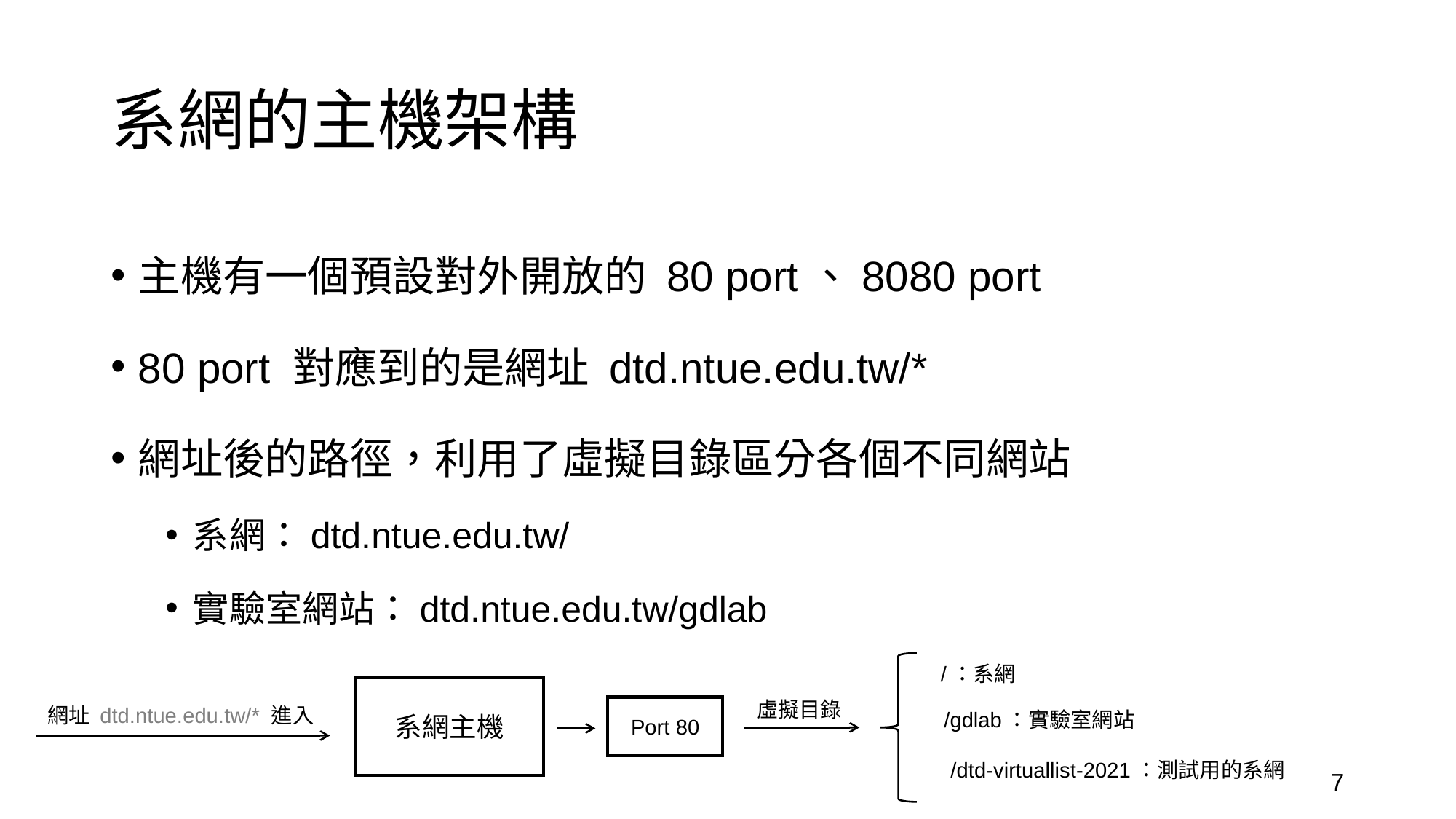

# 系網的主機架構
主機有一個預設對外開放的 80 port、8080 port
80 port 對應到的是網址 dtd.ntue.edu.tw/*
網址後的路徑，利用了虛擬目錄區分各個不同網站
系網：dtd.ntue.edu.tw/
實驗室網站：dtd.ntue.edu.tw/gdlab

/：系網

系網主機
虛擬目錄
網址 dtd.ntue.edu.tw/* 進入
Port 80
/gdlab：實驗室網站
/dtd-virtuallist-2021：測試用的系網
7